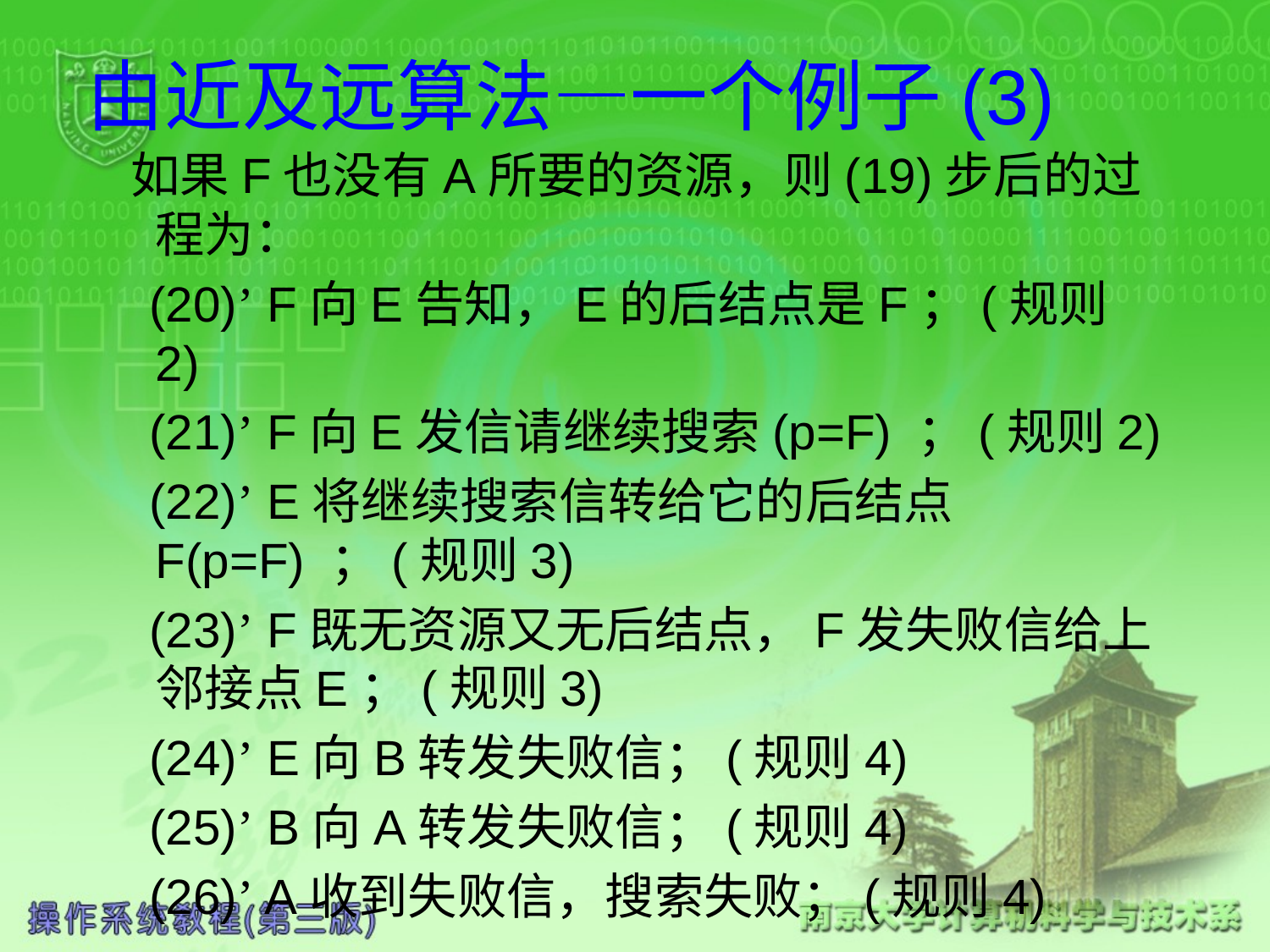

# 由近及远算法—一个例子(3)
 如果F也没有A所要的资源，则(19)步后的过程为：
   (20)’ F向E告知，E的后结点是F；(规则2)
   (21)’ F向E发信请继续搜索(p=F) ；(规则2)
   (22)’ E将继续搜索信转给它的后结点F(p=F) ；(规则3)
   (23)’ F既无资源又无后结点，F发失败信给上邻接点E；(规则3)
   (24)’ E向B转发失败信；(规则4)
   (25)’ B向A转发失败信；(规则4)
   (26)’ A收到失败信，搜索失败；(规则4)